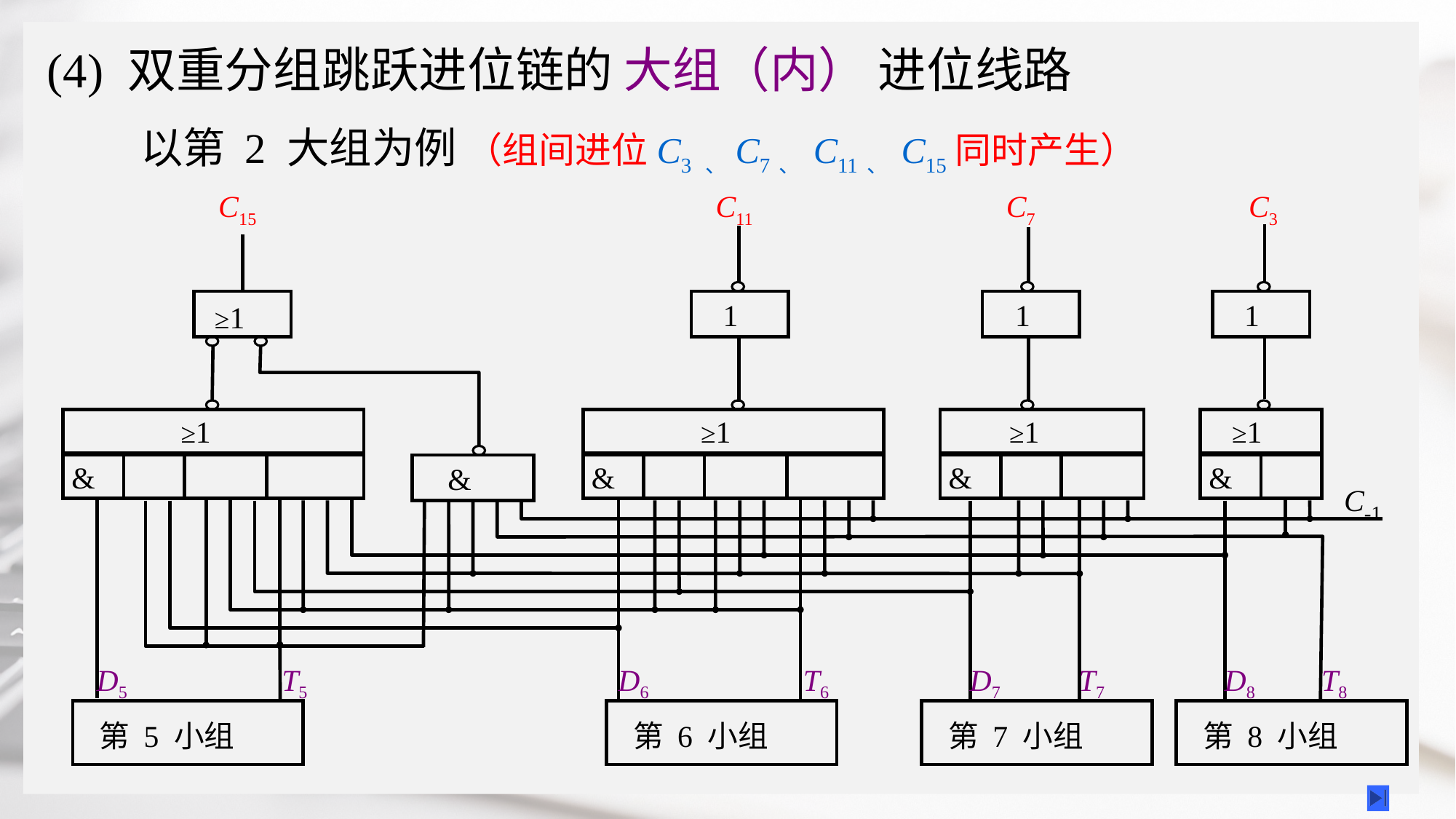

(4) 双重分组跳跃进位链的 大组（内） 进位线路
以第 2 大组为例 （组间进位C3 、C7、 C11、 C15同时产生）
C15
C11
C7
C3

 1

 1

 1
≥1

≥1
≥1
≥1
≥1

&

&

&

&

 &
C-1

D5
T5
D6
T6
D7
T7
D8
T8

第 5 小组
第 6 小组
第 7 小组
第 8 小组